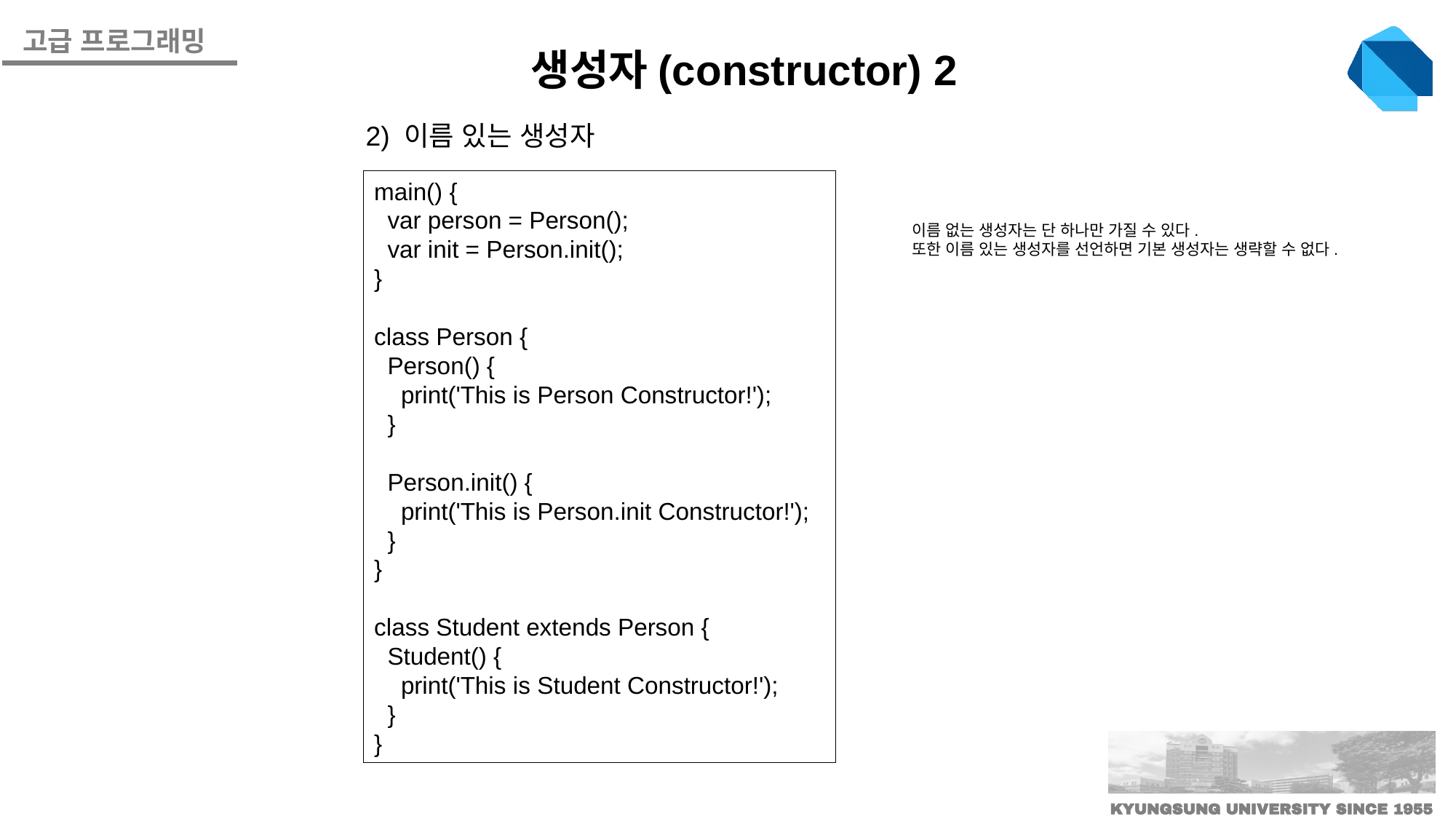

생성자(constructor) 2
2) 이름 있는 생성자
main() {
  var person = Person();
  var init = Person.init();
}

class Person {
  Person() {
    print('This is Person Constructor!');
  }

  Person.init() {
    print('This is Person.init Constructor!');
  }
}

class Student extends Person {
  Student() {
    print('This is Student Constructor!');
  }
}
이름 없는 생성자는 단 하나만 가질 수 있다.
또한 이름 있는 생성자를 선언하면 기본 생성자는 생략할 수 없다.